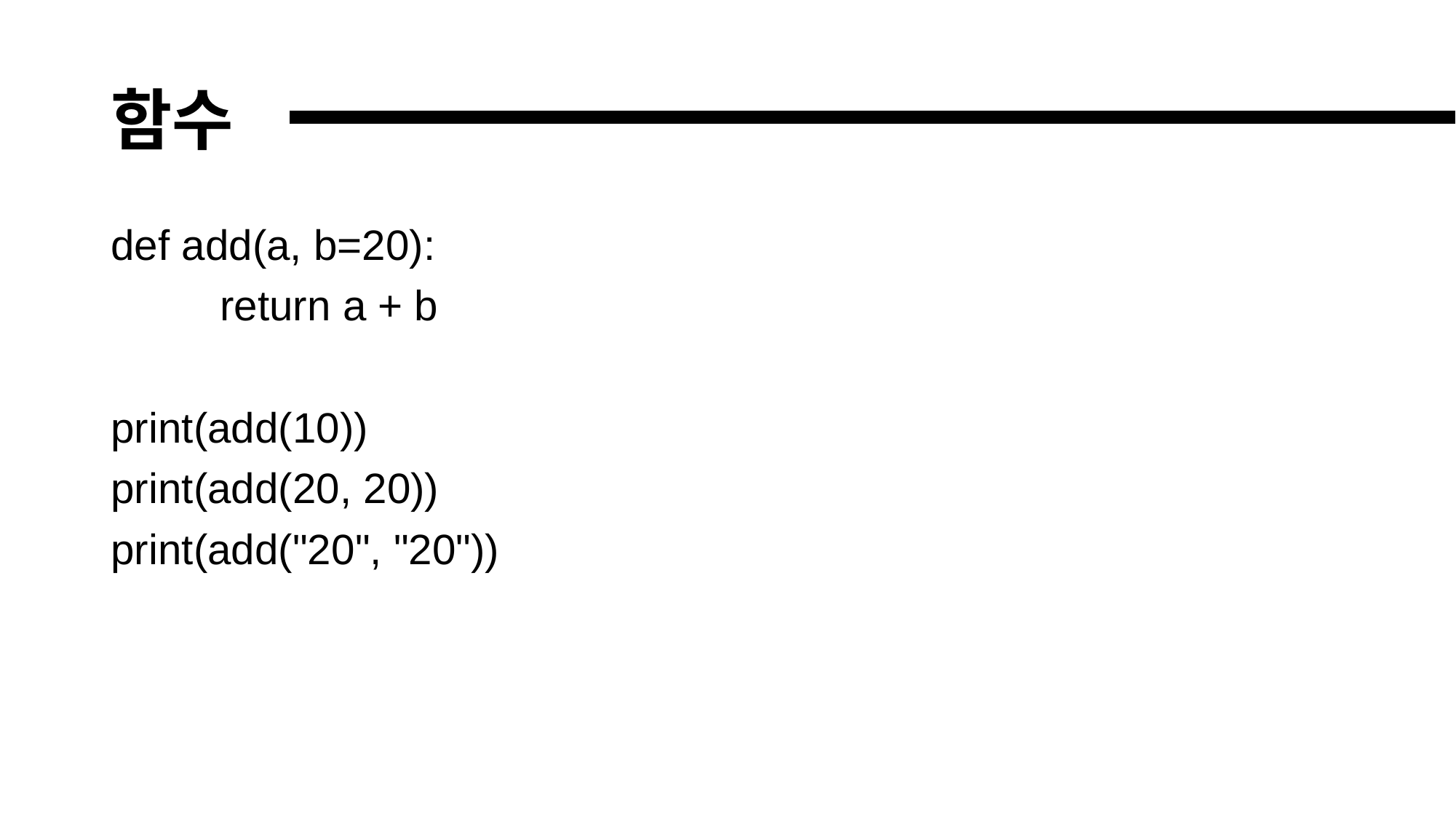

# 함수

def add(a, b=20):
	return a + b

print(add(10))
print(add(20, 20))
print(add("20", "20"))